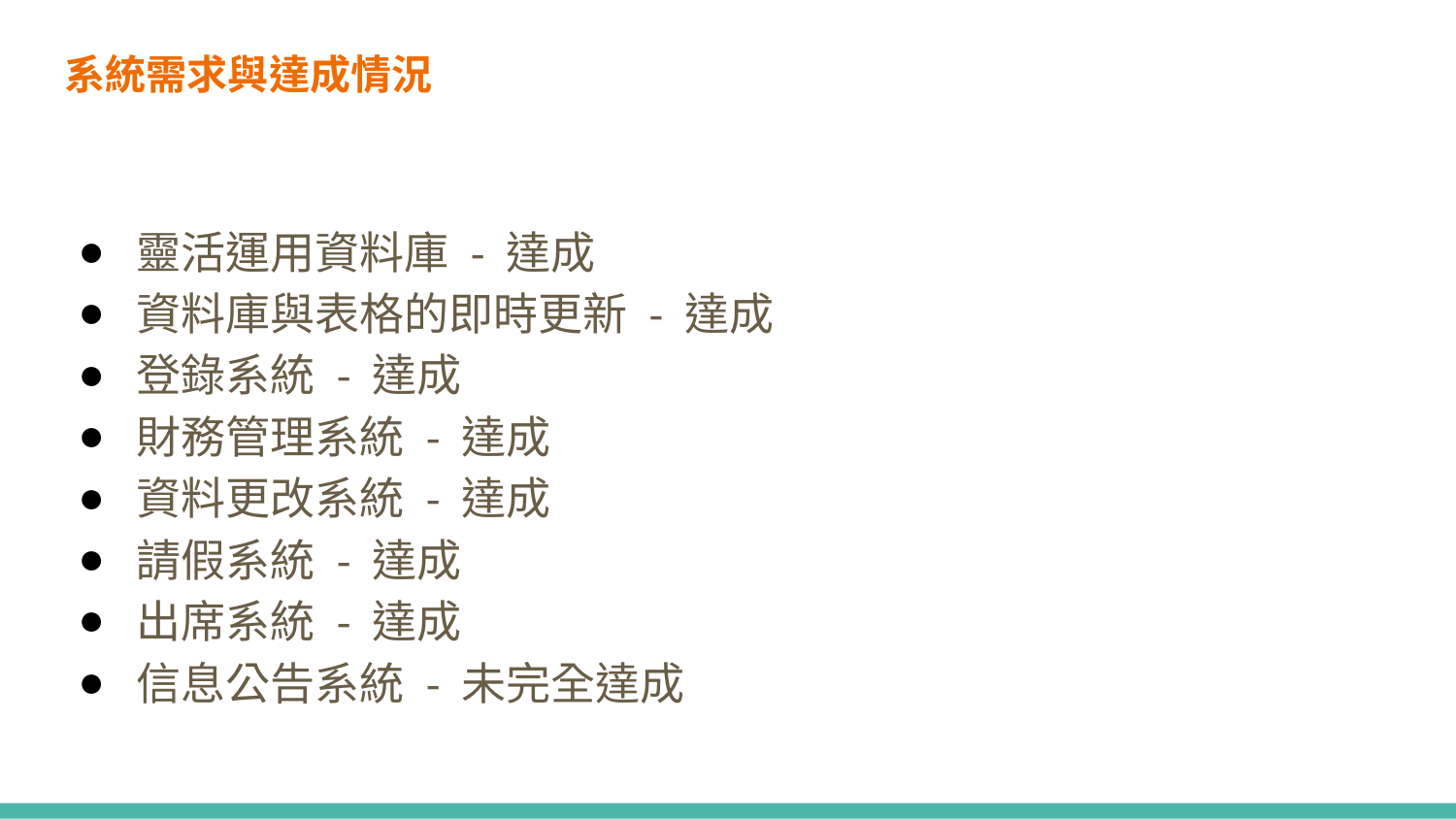

# 系統需求與達成情況

靈活運用資料庫 - 達成
資料庫與表格的即時更新 - 達成
登錄系統 - 達成
財務管理系統 - 達成
資料更改系統 - 達成
請假系統 - 達成
出席系統 - 達成
信息公告系統 - 未完全達成